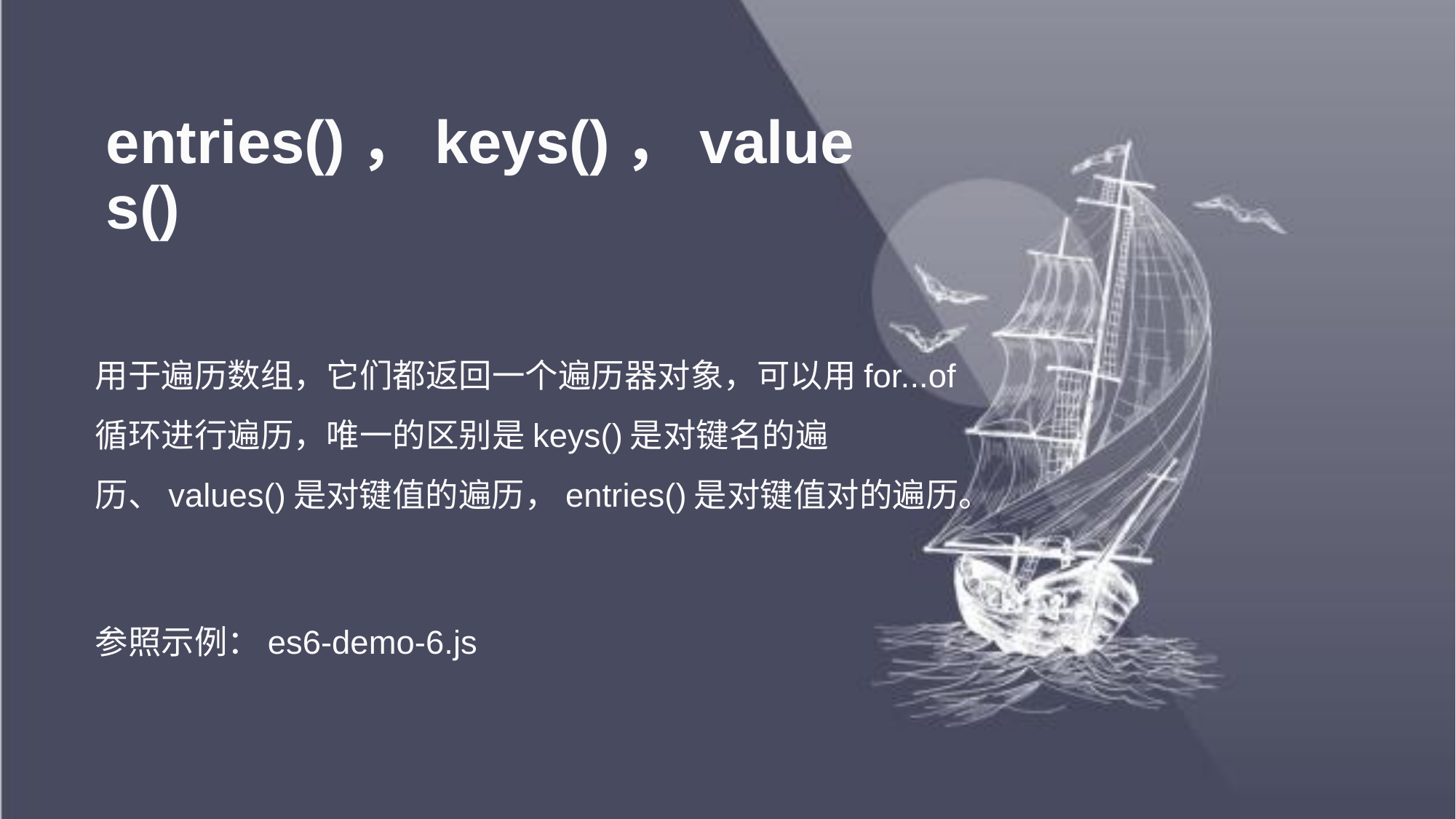

# entries()，keys()，values()
用于遍历数组，它们都返回一个遍历器对象，可以用for...of循环进行遍历，唯一的区别是keys()是对键名的遍历、values()是对键值的遍历，entries()是对键值对的遍历。

参照示例：es6-demo-6.js